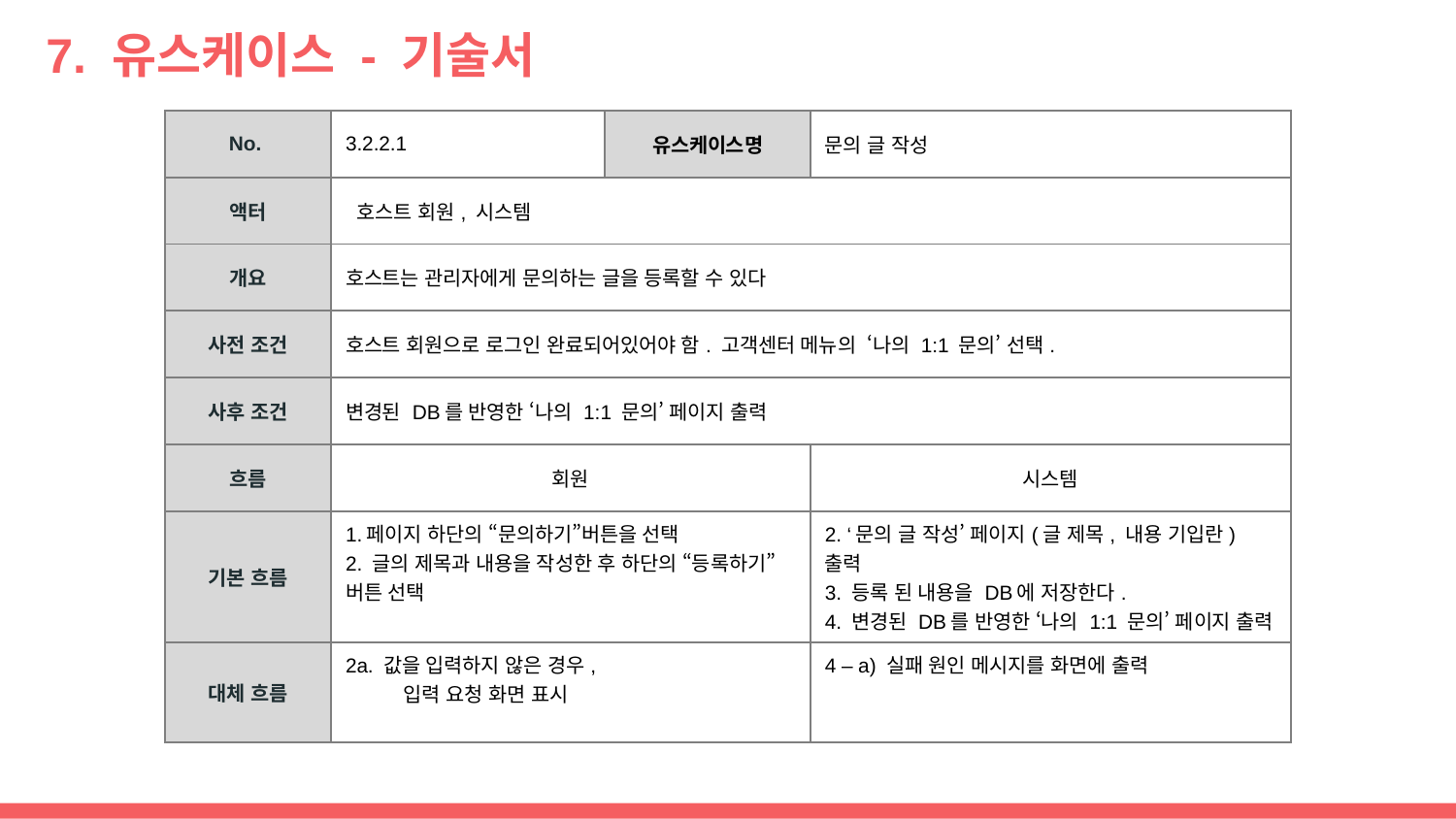

# 7. 유스케이스 - 기술서
| No. | 3.2.2.1 | 유스케이스명 | 문의 글 작성 |
| --- | --- | --- | --- |
| 액터 | 호스트 회원, 시스템 |  |  |
| 개요 | 호스트는 관리자에게 문의하는 글을 등록할 수 있다 |  |  |
| 사전 조건 | 호스트 회원으로 로그인 완료되어있어야 함. 고객센터 메뉴의 ‘나의 1:1 문의’ 선택. |  |  |
| 사후 조건 | 변경된 DB를 반영한 ‘나의 1:1 문의’ 페이지 출력 |  |  |
| 흐름 | 회원 |  | 시스템 |
| 기본 흐름 | 1.페이지 하단의 “문의하기”버튼을 선택 2. 글의 제목과 내용을 작성한 후 하단의 “등록하기” 버튼 선택 |  | 2. ‘문의 글 작성’ 페이지(글 제목, 내용 기입란) 출력 3. 등록 된 내용을 DB에 저장한다. 4. 변경된 DB를 반영한 ‘나의 1:1 문의’ 페이지 출력 |
| 대체 흐름 | 2a. 값을 입력하지 않은 경우, 입력 요청 화면 표시 |  | 4 – a) 실패 원인 메시지를 화면에 출력 |